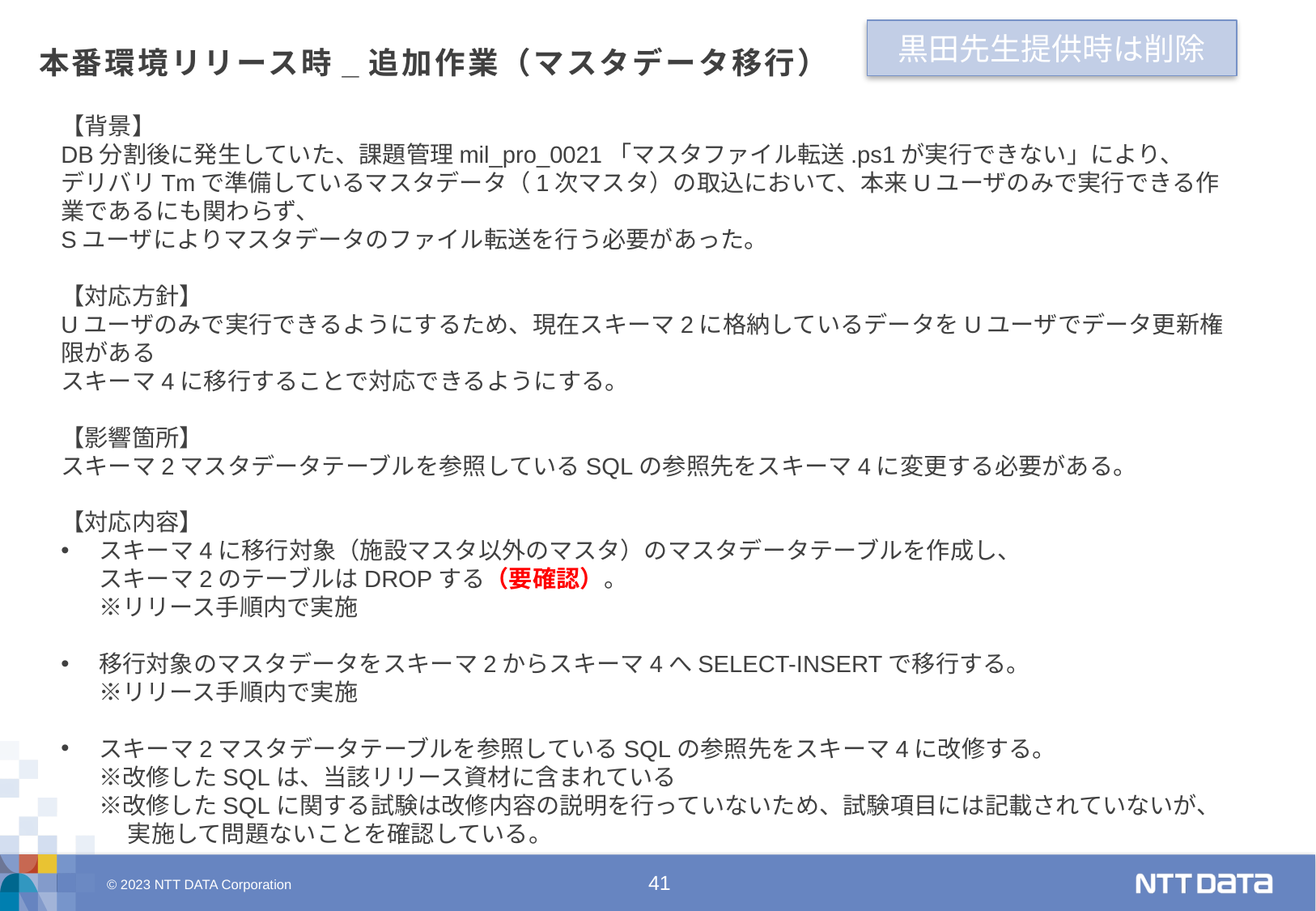

黒田先生提供時は削除
# 本番環境リリース時_追加作業（マスタデータ移行）

【背景】
DB分割後に発生していた、課題管理mil_pro_0021「マスタファイル転送.ps1が実行できない」により、
デリバリTmで準備しているマスタデータ（1次マスタ）の取込において、本来Uユーザのみで実行できる作業であるにも関わらず、
Sユーザによりマスタデータのファイル転送を行う必要があった。

【対応方針】
Uユーザのみで実行できるようにするため、現在スキーマ2に格納しているデータをUユーザでデータ更新権限がある
スキーマ4に移行することで対応できるようにする。

【影響箇所】
スキーマ2マスタデータテーブルを参照しているSQLの参照先をスキーマ4に変更する必要がある。

【対応内容】
スキーマ4に移行対象（施設マスタ以外のマスタ）のマスタデータテーブルを作成し、
スキーマ2のテーブルはDROPする（要確認）。
※リリース手順内で実施

移行対象のマスタデータをスキーマ2からスキーマ4へSELECT-INSERTで移行する。
※リリース手順内で実施
スキーマ2マスタデータテーブルを参照しているSQLの参照先をスキーマ4に改修する。
※改修したSQLは、当該リリース資材に含まれている
※改修したSQLに関する試験は改修内容の説明を行っていないため、試験項目には記載されていないが、
　 実施して問題ないことを確認している。